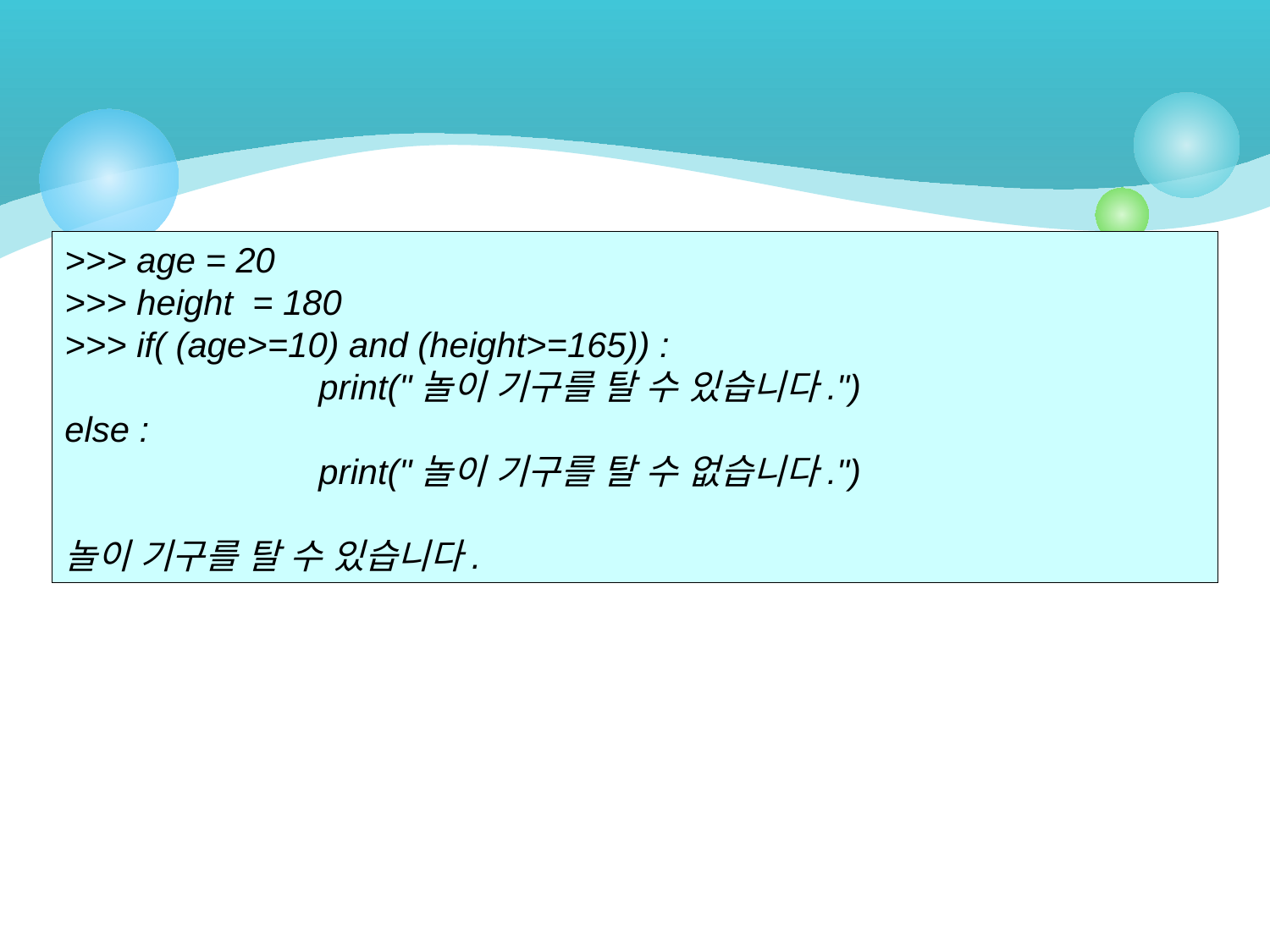

#
>>> age = 20
>>> height  = 180
>>> if( (age>=10) and (height>=165)) :
		print("놀이 기구를 탈 수 있습니다.")
else :
		print("놀이 기구를 탈 수 없습니다.")

놀이 기구를 탈 수 있습니다.